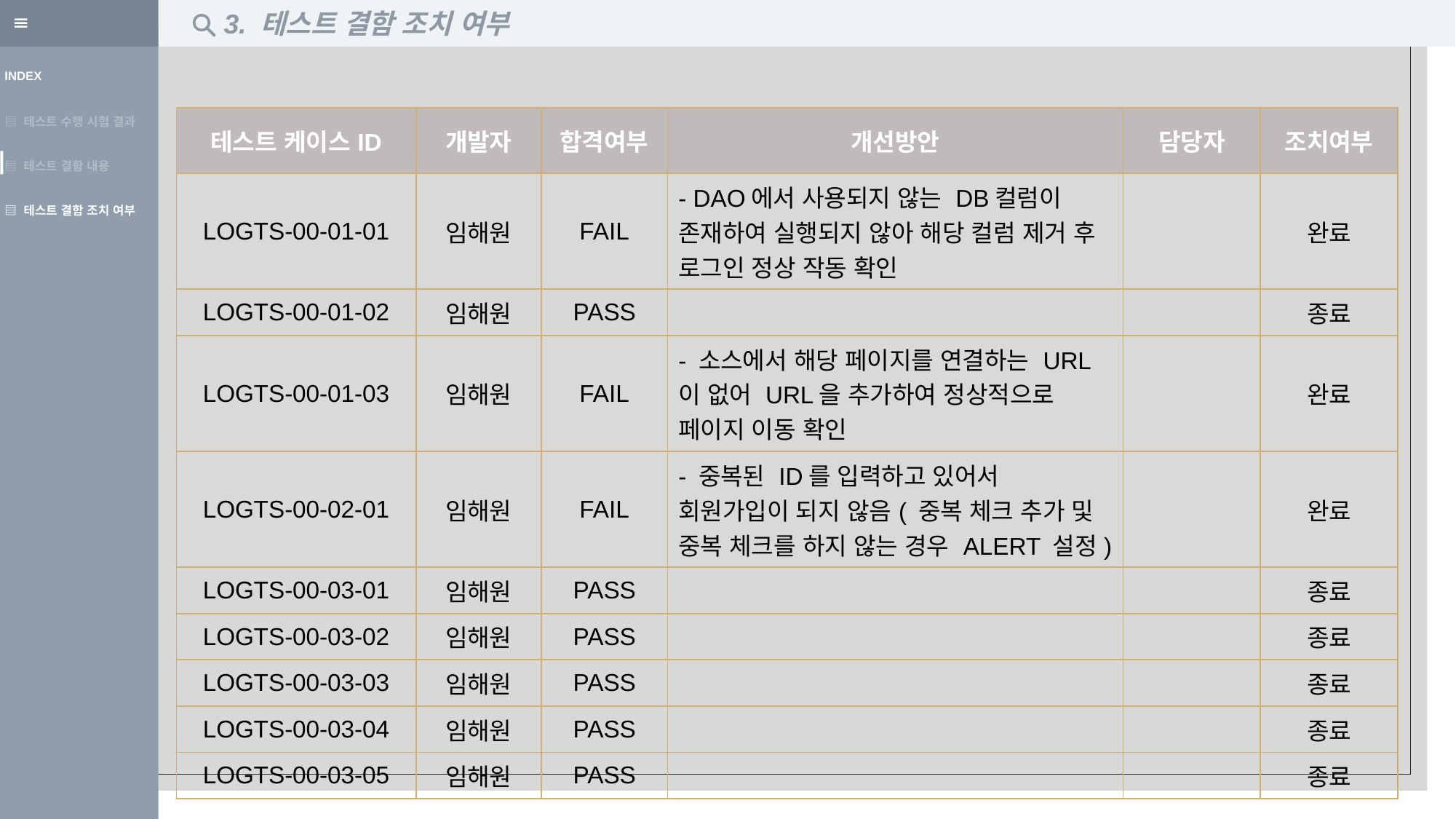

3. 테스트 결함 조치 여부

| INDEX |
| --- |
| ▤ 테스트 수행 시험 결과 |
| ▤ 테스트 결함 내용 |
| ▤ 테스트 결함 조치 여부 |
| 테스트 케이스ID | 개발자 | 합격여부 | 개선방안 | 담당자 | 조치여부 |
| --- | --- | --- | --- | --- | --- |
| LOGTS-00-01-01 | 임해원 | FAIL | - DAO에서 사용되지 않는 DB컬럼이 존재하여 실행되지 않아 해당 컬럼 제거 후 로그인 정상 작동 확인 |  | 완료 |
| LOGTS-00-01-02 | 임해원 | PASS |  |  | 종료 |
| LOGTS-00-01-03 | 임해원 | FAIL | - 소스에서 해당 페이지를 연결하는 URL이 없어 URL을 추가하여 정상적으로 페이지 이동 확인 |  | 완료 |
| LOGTS-00-02-01 | 임해원 | FAIL | - 중복된 ID를 입력하고 있어서 회원가입이 되지 않음( 중복 체크 추가 및 중복 체크를 하지 않는 경우 ALERT 설정) |  | 완료 |
| LOGTS-00-03-01 | 임해원 | PASS |  |  | 종료 |
| LOGTS-00-03-02 | 임해원 | PASS |  |  | 종료 |
| LOGTS-00-03-03 | 임해원 | PASS |  |  | 종료 |
| LOGTS-00-03-04 | 임해원 | PASS |  |  | 종료 |
| LOGTS-00-03-05 | 임해원 | PASS |  |  | 종료 |